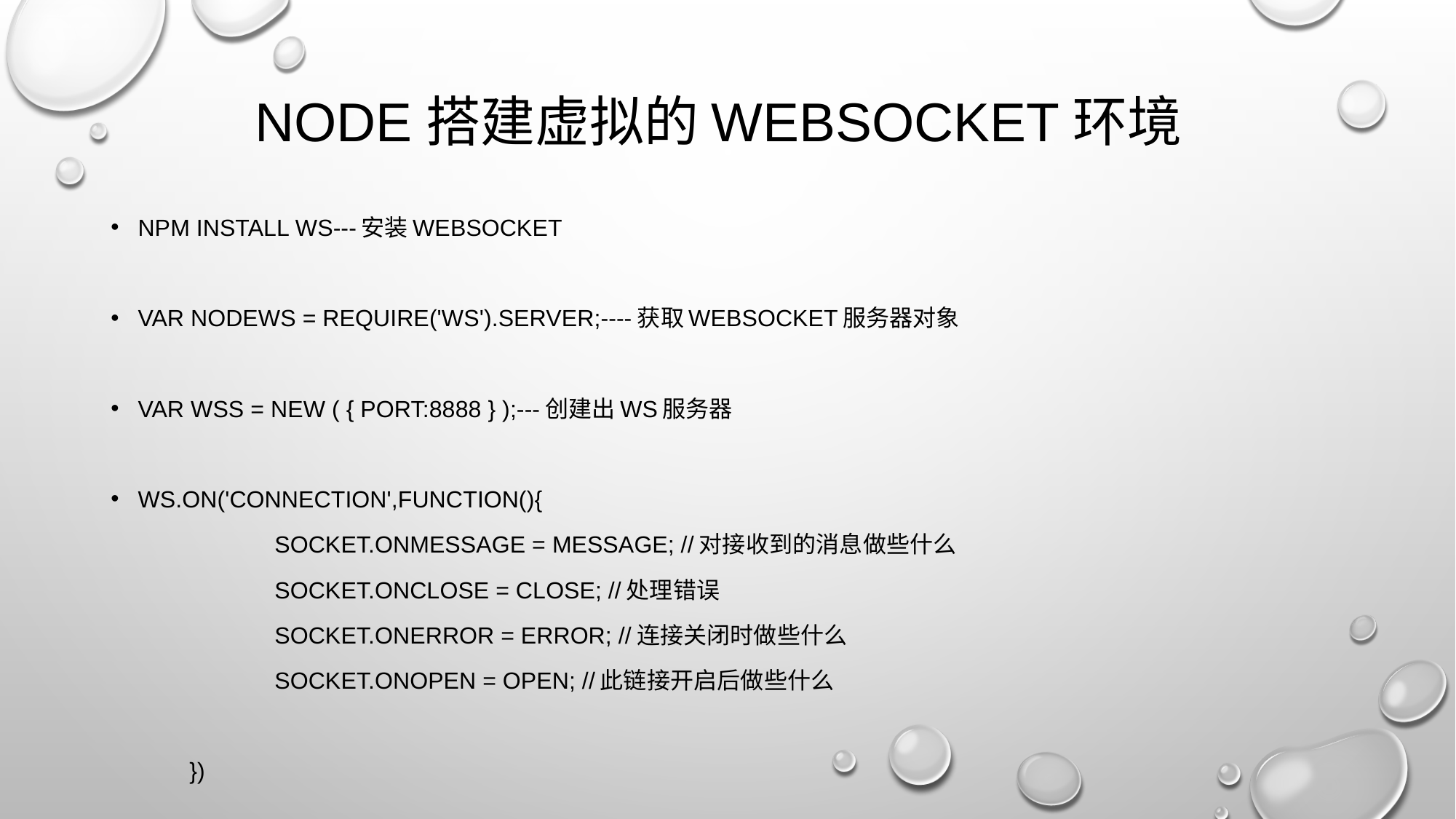

# Node搭建虚拟的websocket环境
npm install ws---安装websocket

var nodeWs = require('ws').Server;----获取websocket服务器对象

var wss = new ( { port:8888 } );---创建出ws服务器

ws.on('connection',function(){
                         socket.onmessage = message; //对接收到的消息做些什么
                         socket.onclose = close; //处理错误
                         socket.onerror = error; //连接关闭时做些什么
                         socket.onopen = open; //此链接开启后做些什么

            })